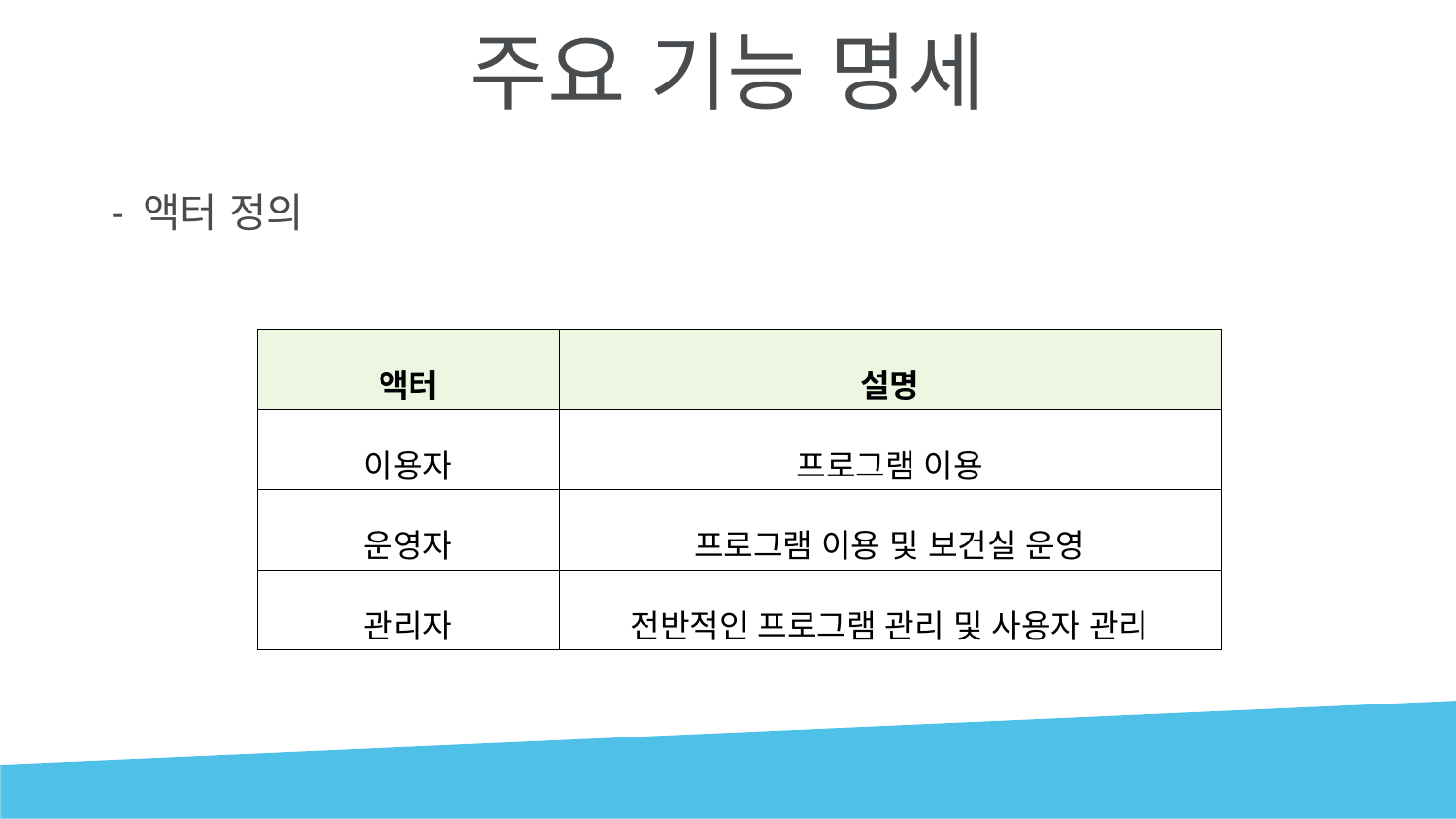

# 주요 기능 명세
- 액터 정의
| 액터 | 설명 |
| --- | --- |
| 이용자 | 프로그램 이용 |
| 운영자 | 프로그램 이용 및 보건실 운영 |
| 관리자 | 전반적인 프로그램 관리 및 사용자 관리 |